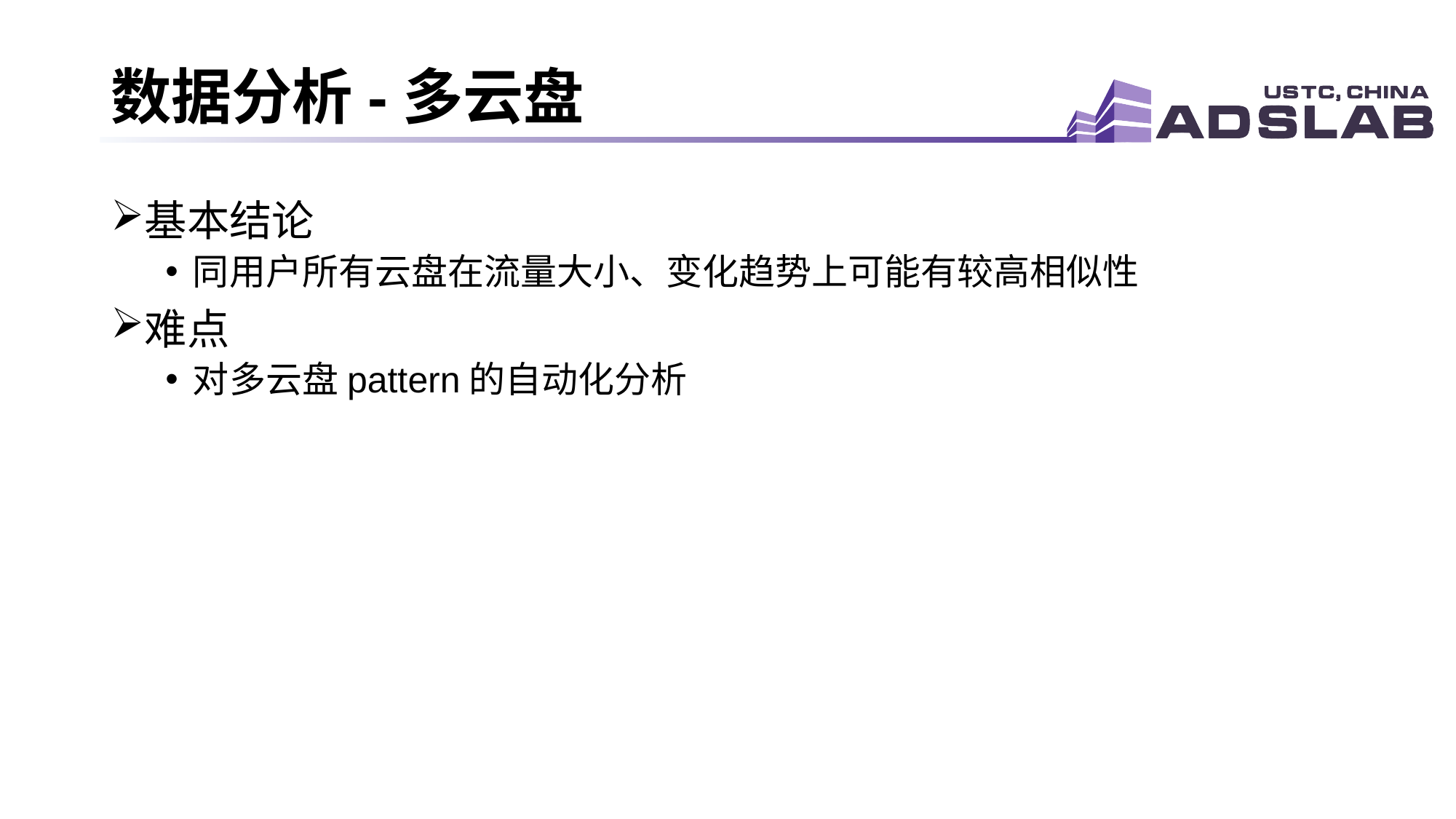

# 数据分析-多云盘
基本结论
同用户所有云盘在流量大小、变化趋势上可能有较高相似性
难点
对多云盘pattern的自动化分析
10